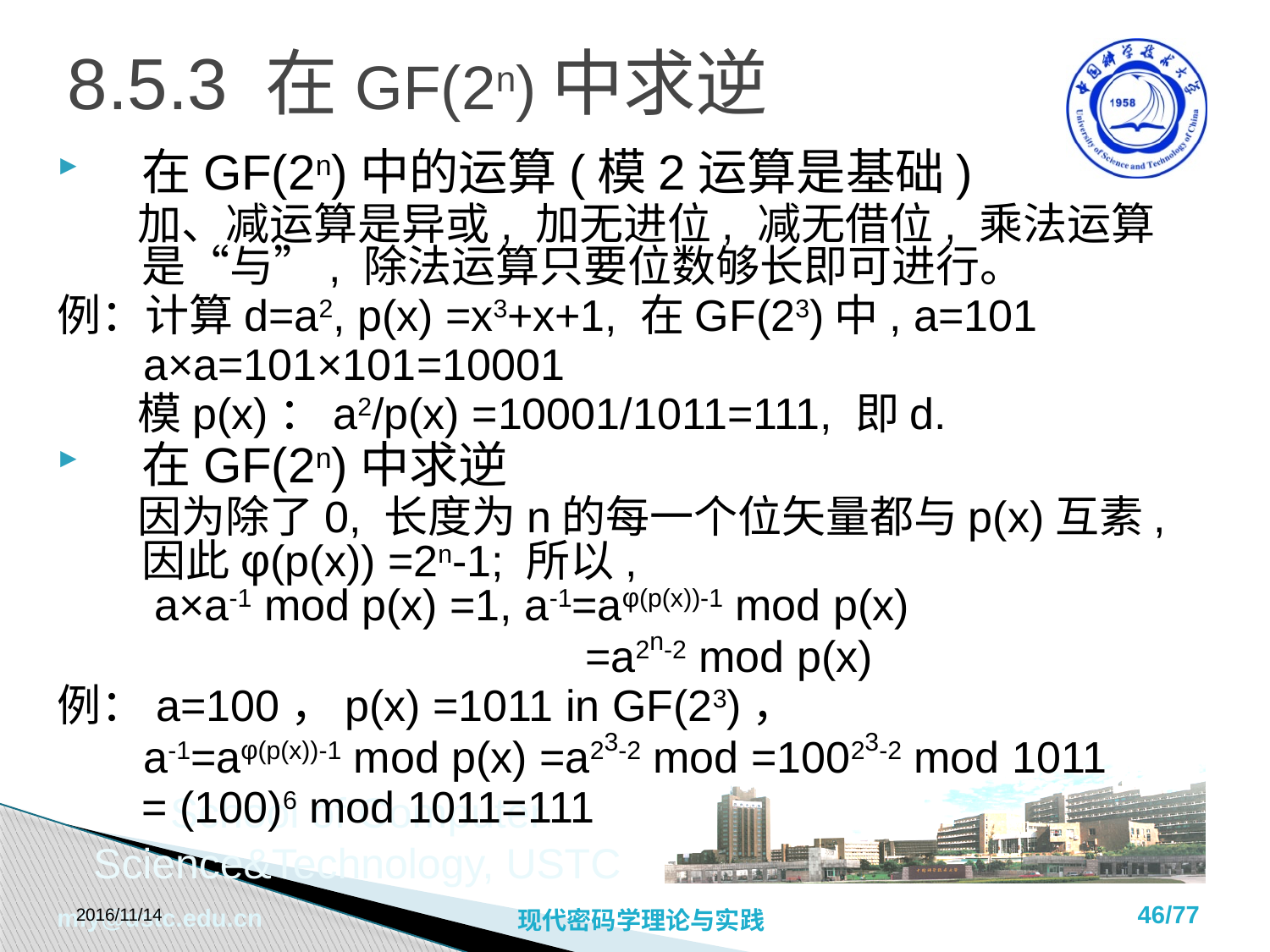

# 8.5.3 在GF(2n)中求逆
在GF(2n)中的运算(模2运算是基础)
       加、减运算是异或, 加无进位, 减无借位, 乘法运算是“与”, 除法运算只要位数够长即可进行。
例：计算d=a2, p(x) =x3+x+1, 在GF(23)中, a=101
       a×a=101×101=10001
       模p(x)：a2/p(x) =10001/1011=111, 即d.
在GF(2n)中求逆
       因为除了0, 长度为n的每一个位矢量都与p(x)互素, 因此φ(p(x)) =2n-1; 所以,                                             a×a-1 mod p(x) =1, a-1=aφ(p(x))-1 mod p(x)
                                           =a2n-2 mod p(x)
例：a=100，p(x) =1011 in GF(23)，
       a-1=aφ(p(x))-1 mod p(x) =a23-2 mod =10023-2 mod 1011
	= (100)6 mod 1011=111
2016/11/14